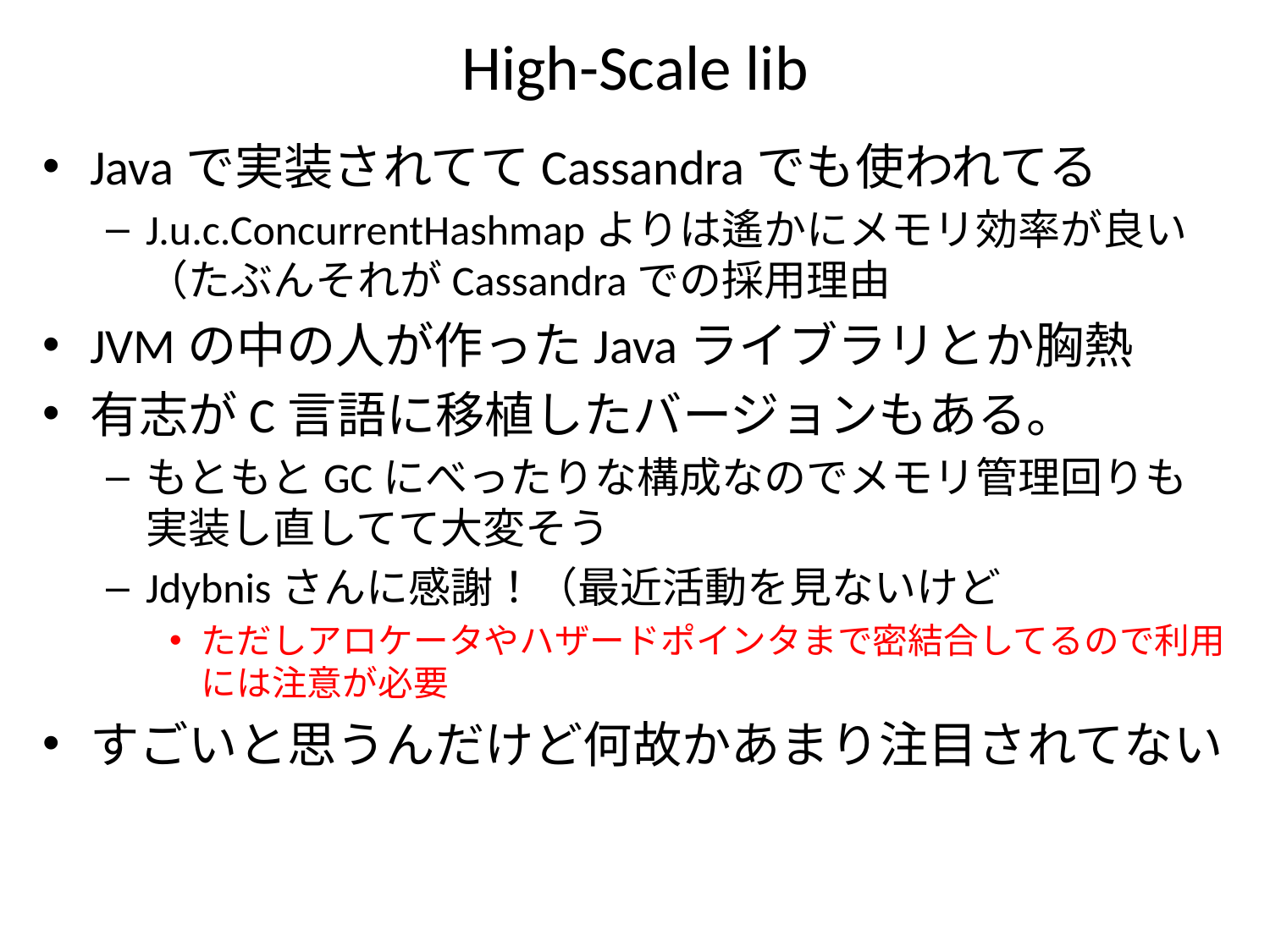

# High-Scale lib
Javaで実装されててCassandraでも使われてる
J.u.c.ConcurrentHashmapよりは遙かにメモリ効率が良い（たぶんそれがCassandraでの採用理由
JVMの中の人が作ったJavaライブラリとか胸熱
有志がC言語に移植したバージョンもある。
もともとGCにべったりな構成なのでメモリ管理回りも実装し直してて大変そう
Jdybnisさんに感謝！（最近活動を見ないけど
ただしアロケータやハザードポインタまで密結合してるので利用には注意が必要
すごいと思うんだけど何故かあまり注目されてない